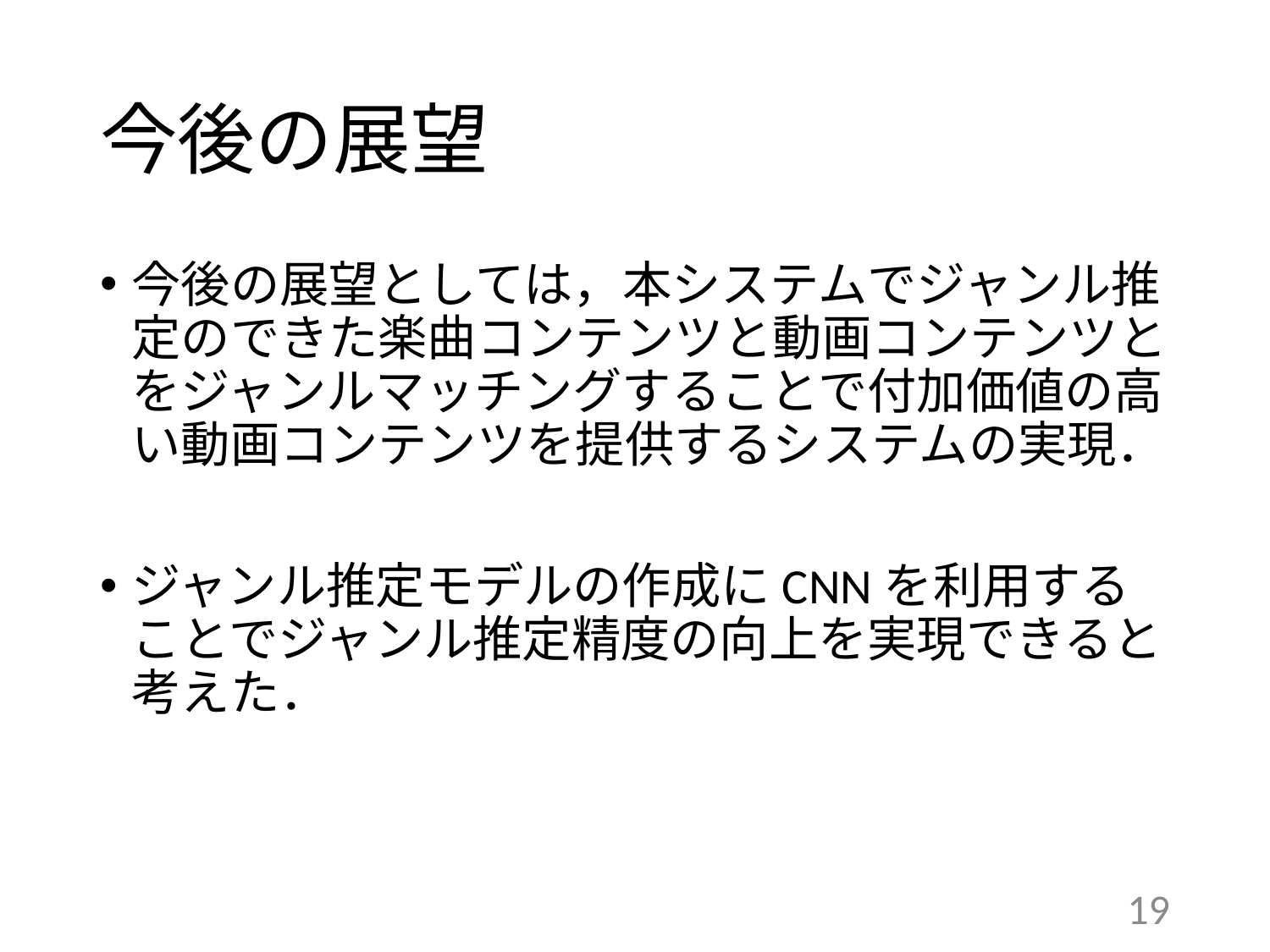

# 今後の展望
今後の展望としては，本システムでジャンル推定のできた楽曲コンテンツと動画コンテンツとをジャンルマッチングすることで付加価値の高い動画コンテンツを提供するシステムの実現．

ジャンル推定モデルの作成にCNNを利用することでジャンル推定精度の向上を実現できると考えた．
19